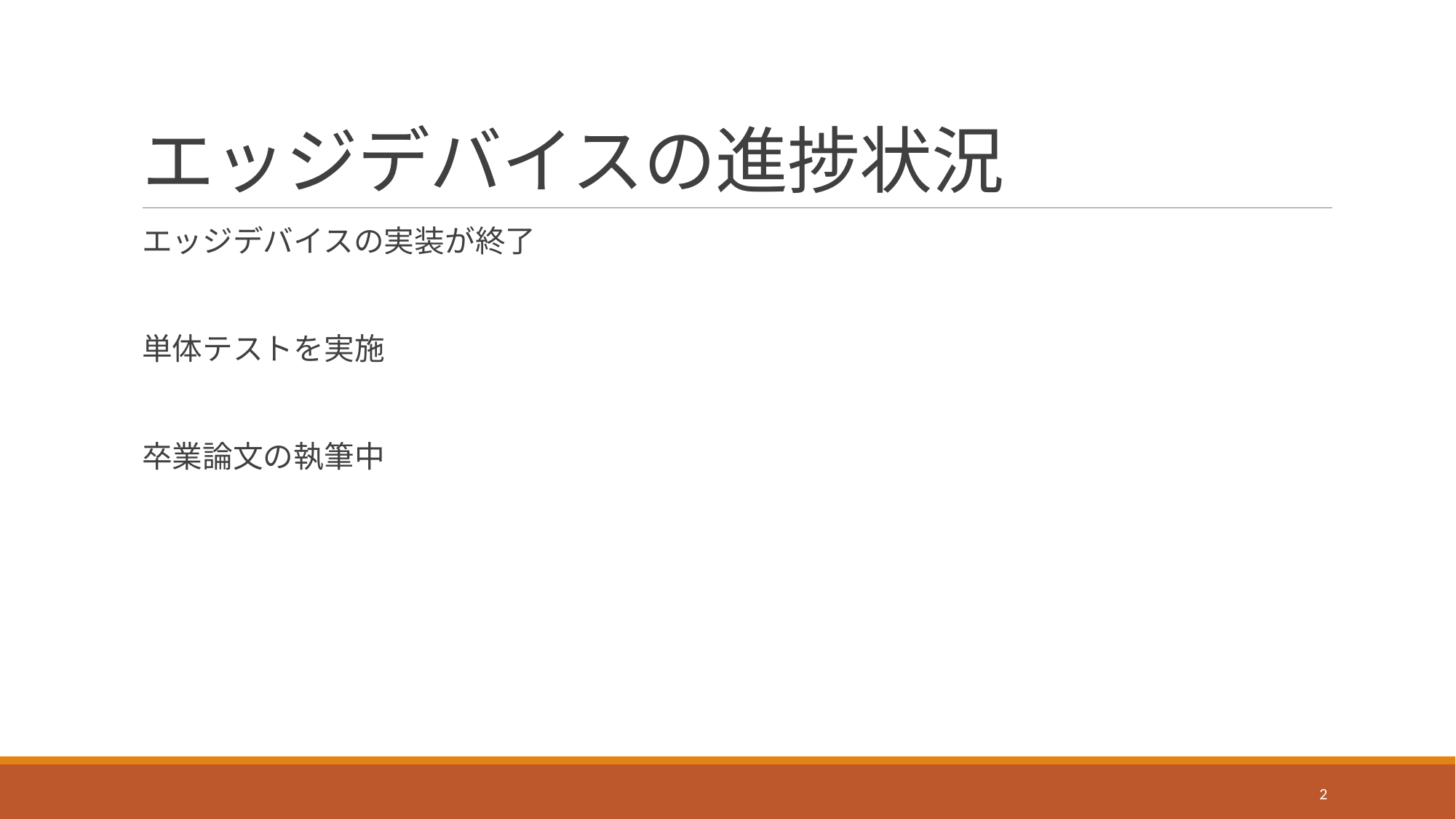

# エッジデバイスの進捗状況
エッジデバイスの実装が終了

単体テストを実施

卒業論文の執筆中
2